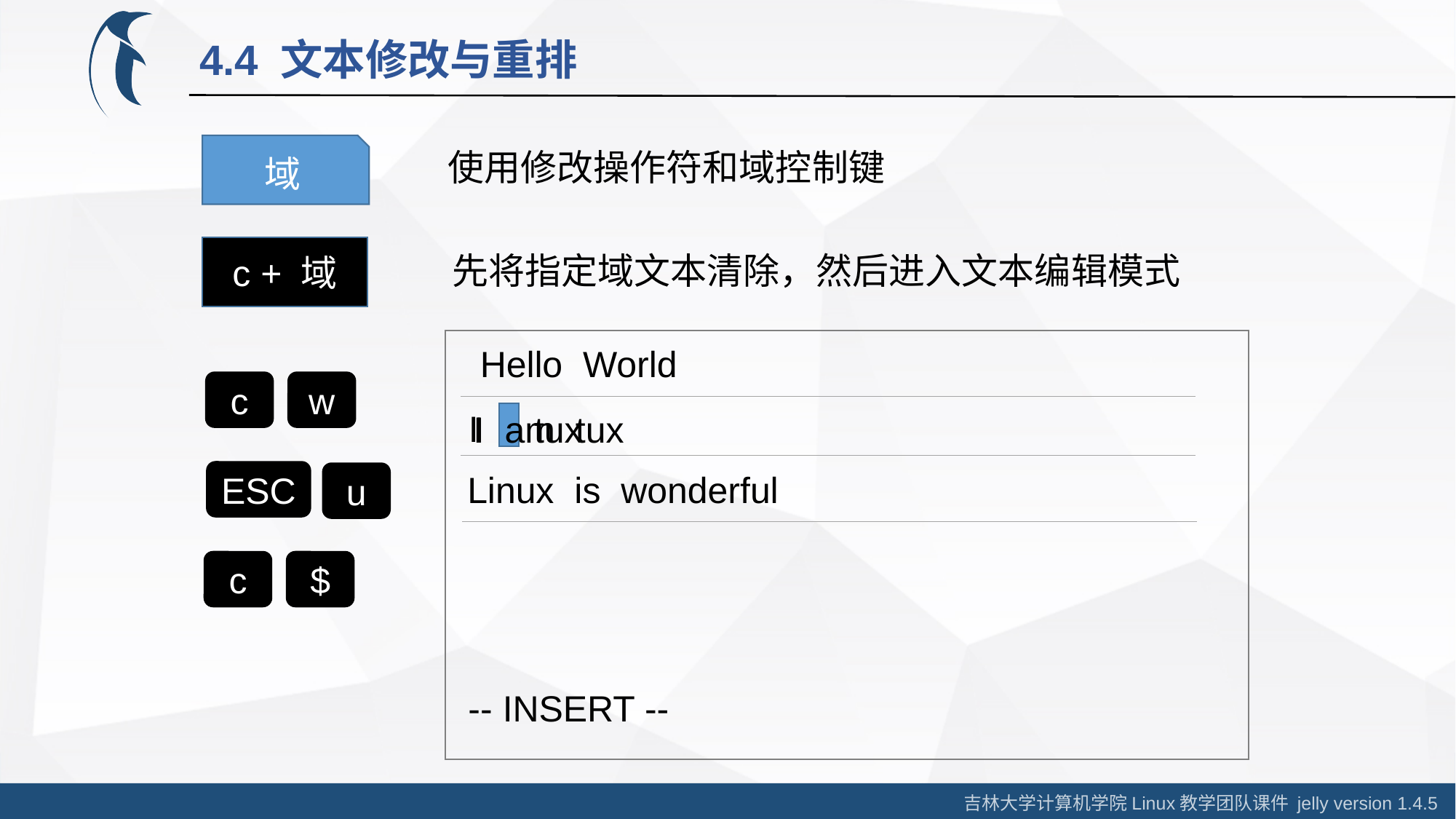

4.4 文本修改与重排
域
使用修改操作符和域控制键
c + 域
先将指定域文本清除，然后进入文本编辑模式

Hello  World
c
w
I
I     tux
I  am  tux

ESC
Linux  is  wonderful
u
c
$
-- INSERT --